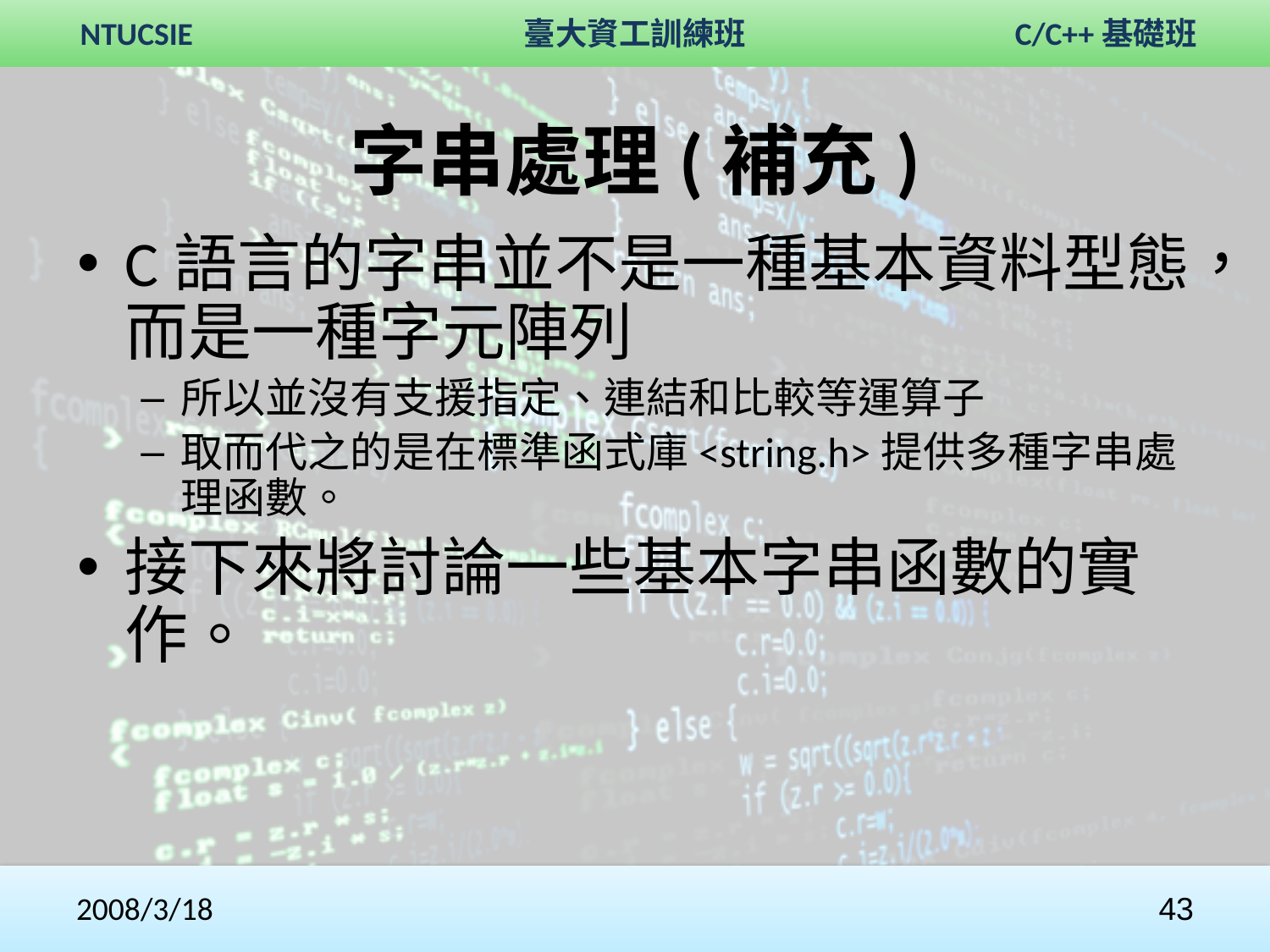

# 字串處理(補充)
C語言的字串並不是一種基本資料型態，而是一種字元陣列
所以並沒有支援指定、連結和比較等運算子
取而代之的是在標準函式庫<string.h>提供多種字串處理函數。
接下來將討論一些基本字串函數的實作。
2008/3/18
43